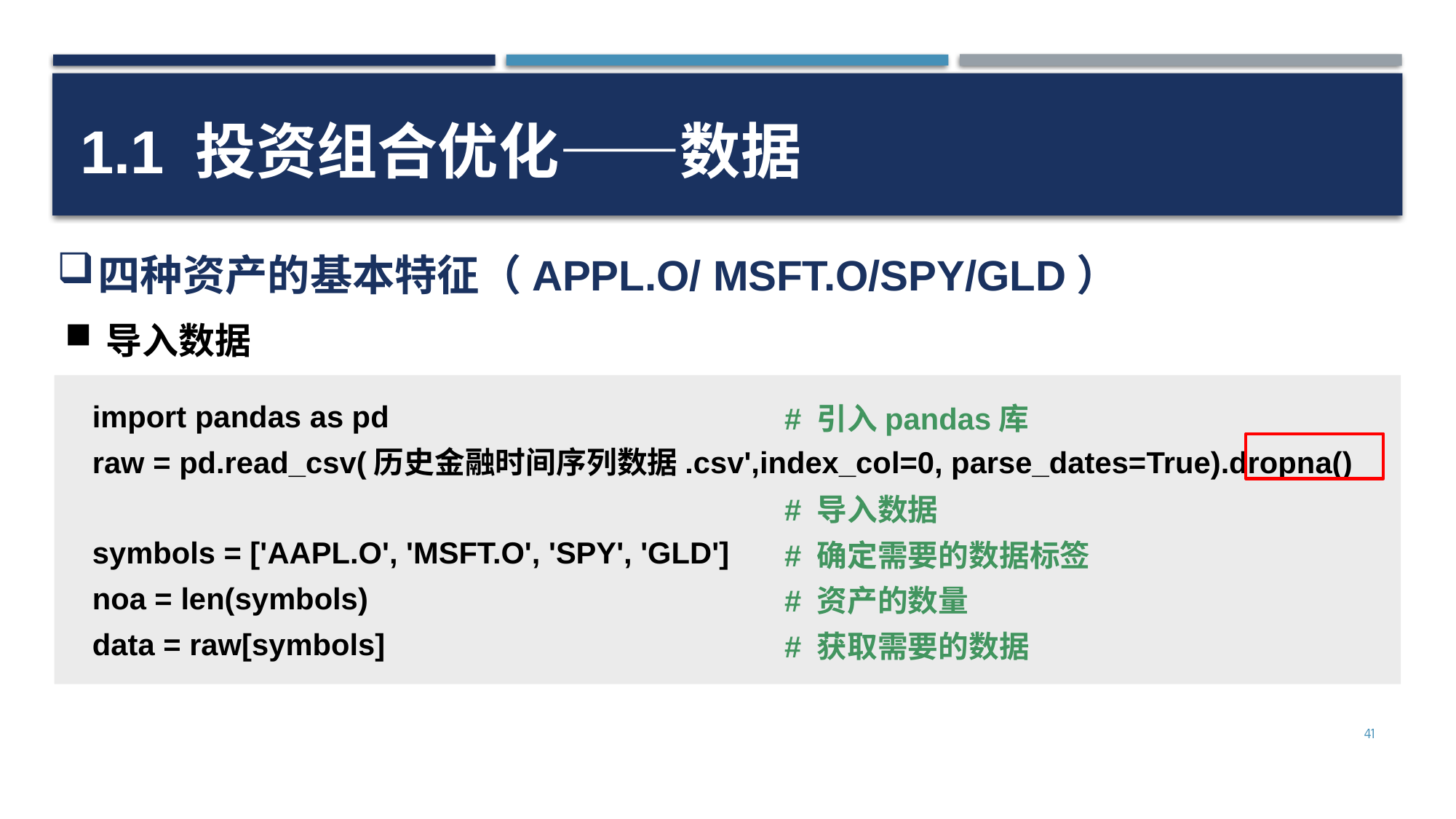

1.1 投资组合优化——数据
四种资产的基本特征（APPL.O/ MSFT.O/SPY/GLD）
导入数据

import pandas as pd
raw = pd.read_csv(历史金融时间序列数据.csv',index_col=0, parse_dates=True).dropna()

symbols = ['AAPL.O', 'MSFT.O', 'SPY', 'GLD']
noa = len(symbols)
data = raw[symbols]
# 引入pandas库

# 导入数据
# 确定需要的数据标签
# 资产的数量
# 获取需要的数据

41